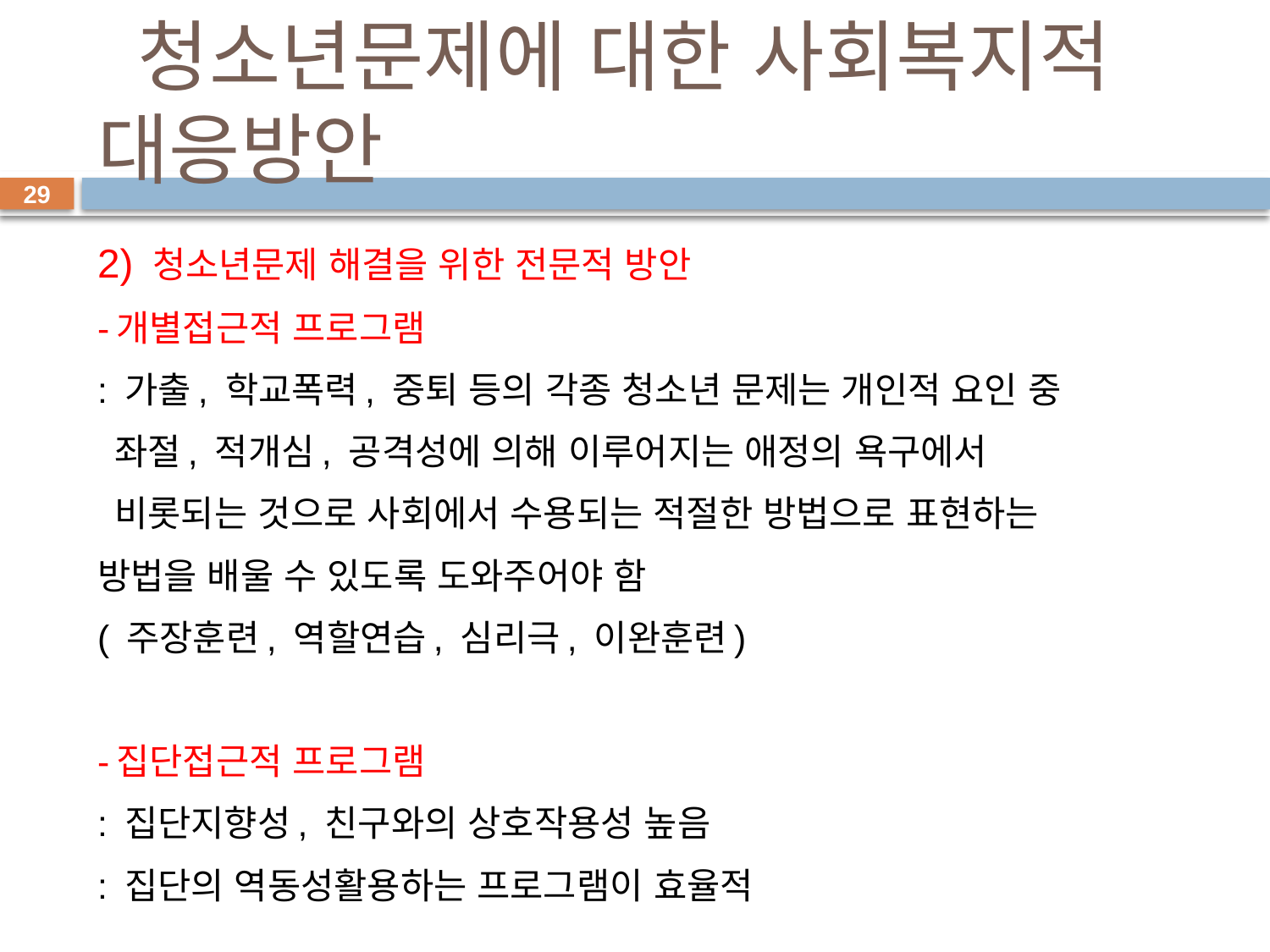

# 청소년문제에 대한 사회복지적 대응방안
29
2) 청소년문제 해결을 위한 전문적 방안
-개별접근적 프로그램
: 가출, 학교폭력, 중퇴 등의 각종 청소년 문제는 개인적 요인 중
 좌절, 적개심, 공격성에 의해 이루어지는 애정의 욕구에서
 비롯되는 것으로 사회에서 수용되는 적절한 방법으로 표현하는
방법을 배울 수 있도록 도와주어야 함
( 주장훈련, 역할연습, 심리극, 이완훈련)

-집단접근적 프로그램
: 집단지향성, 친구와의 상호작용성 높음
: 집단의 역동성활용하는 프로그램이 효율적